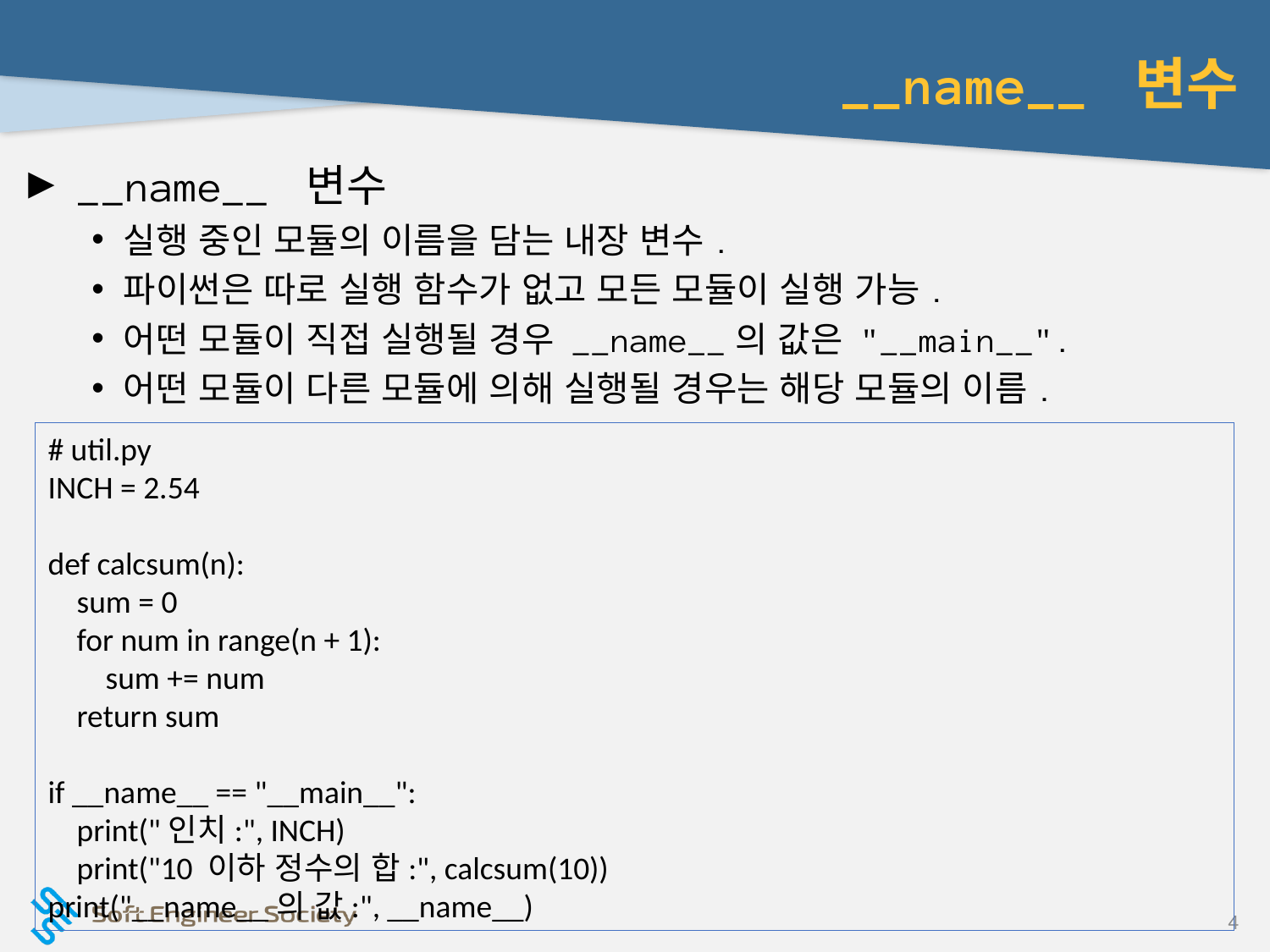

# __name__ 변수
__name__ 변수
실행 중인 모듈의 이름을 담는 내장 변수.
파이썬은 따로 실행 함수가 없고 모든 모듈이 실행 가능.
어떤 모듈이 직접 실행될 경우 __name__의 값은 "__main__".
어떤 모듈이 다른 모듈에 의해 실행될 경우는 해당 모듈의 이름.
# util.py
INCH = 2.54

def calcsum(n):
    sum = 0
    for num in range(n + 1):
        sum += num
    return sum

if __name__ == "__main__":
    print("인치:", INCH)
    print("10 이하 정수의 합:", calcsum(10))
print("__name__의 값:", __name__)
4